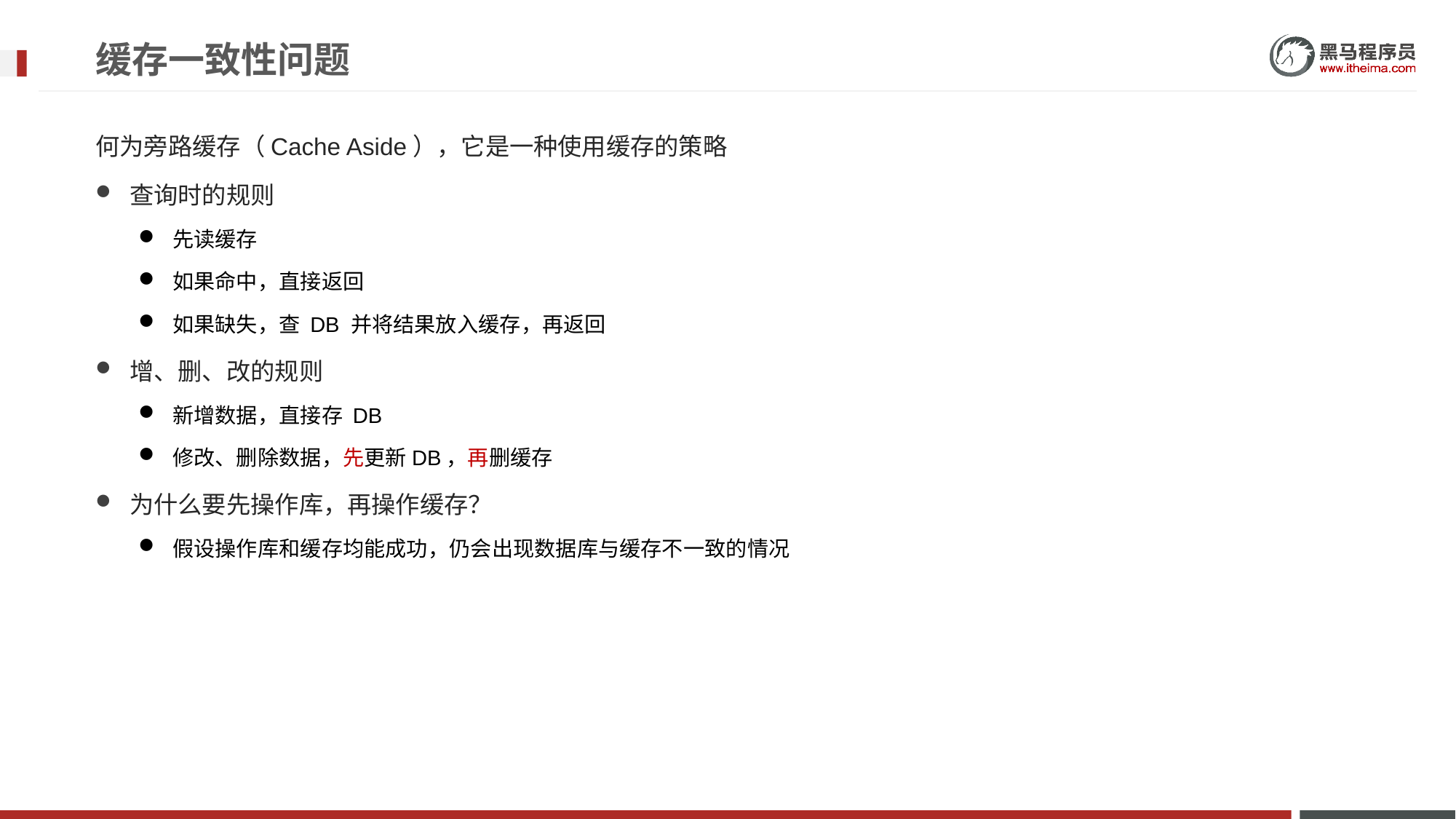

# 缓存一致性问题
何为旁路缓存（Cache Aside），它是一种使用缓存的策略
查询时的规则
先读缓存
如果命中，直接返回
如果缺失，查 DB 并将结果放入缓存，再返回
增、删、改的规则
新增数据，直接存 DB
修改、删除数据，先更新DB，再删缓存
为什么要先操作库，再操作缓存？
假设操作库和缓存均能成功，仍会出现数据库与缓存不一致的情况